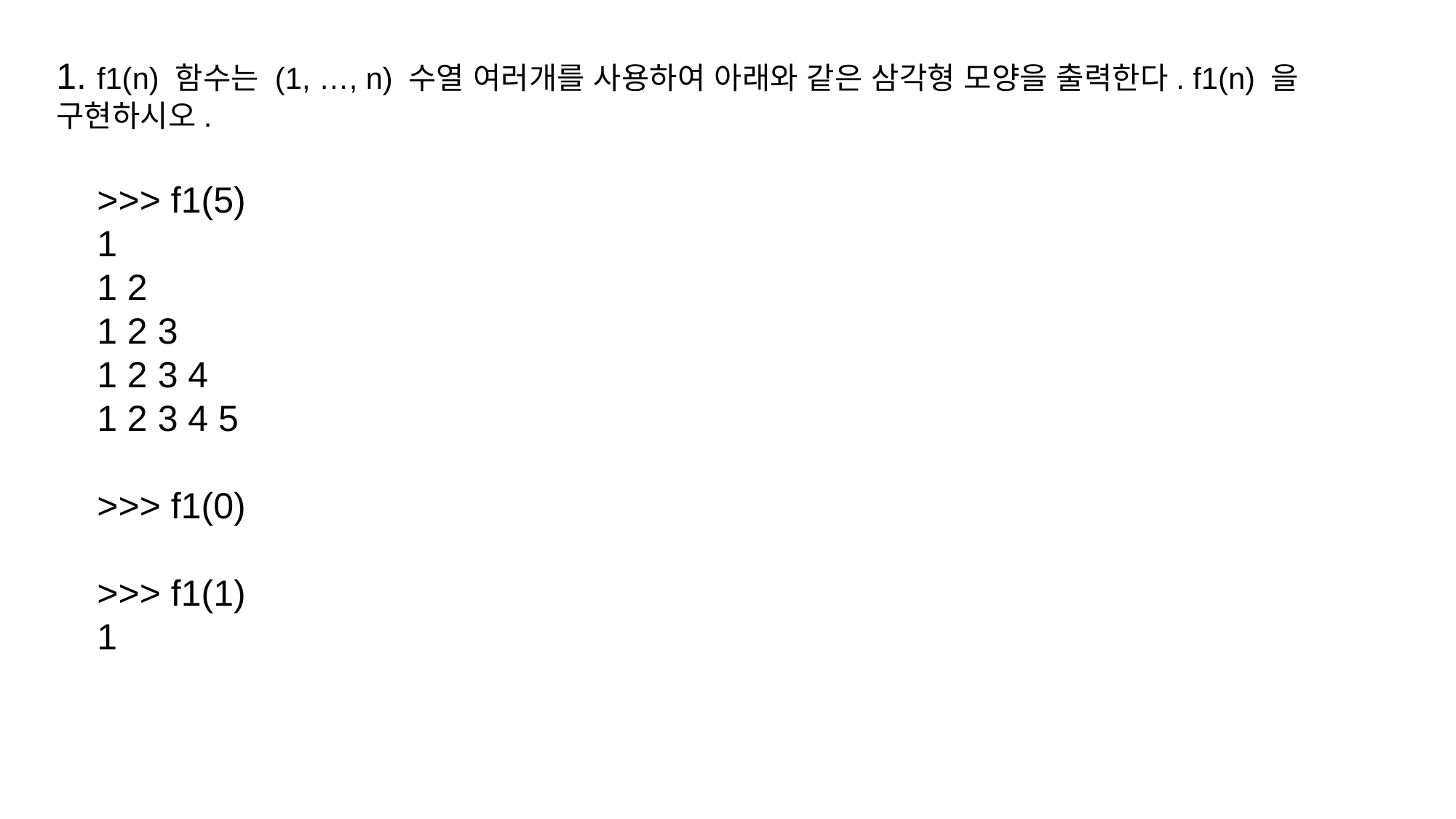

1. f1(n) 함수는 (1, …, n) 수열 여러개를 사용하여 아래와 같은 삼각형 모양을 출력한다. f1(n) 을 구현하시오.

    >>> f1(5)
    1
    1 2
    1 2 3
    1 2 3 4
    1 2 3 4 5

    >>> f1(0)

    >>> f1(1)
    1